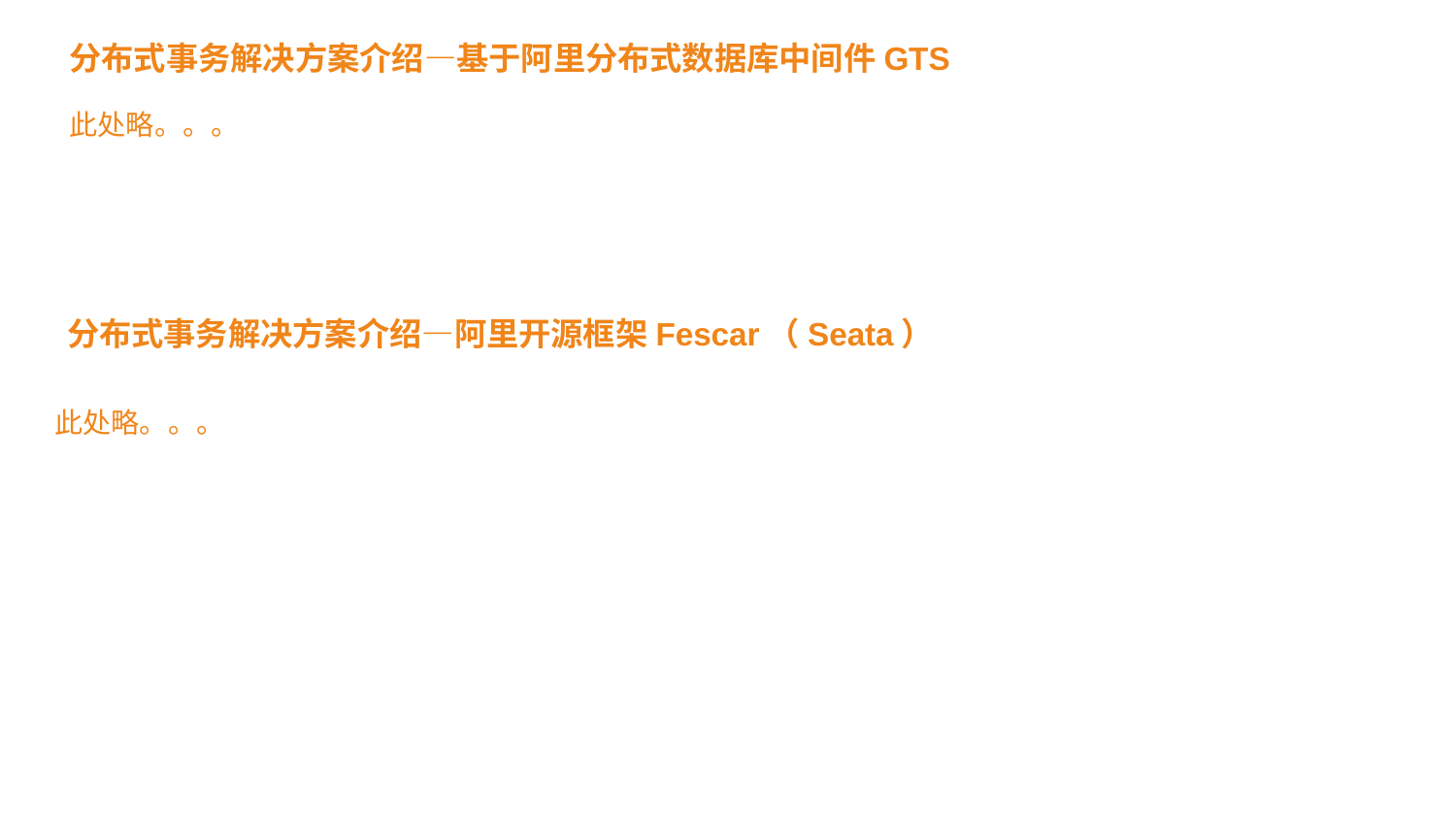

分布式事务解决方案介绍—基于阿里分布式数据库中间件GTS
此处略。。。
分布式事务解决方案介绍—阿里开源框架Fescar（Seata）
此处略。。。